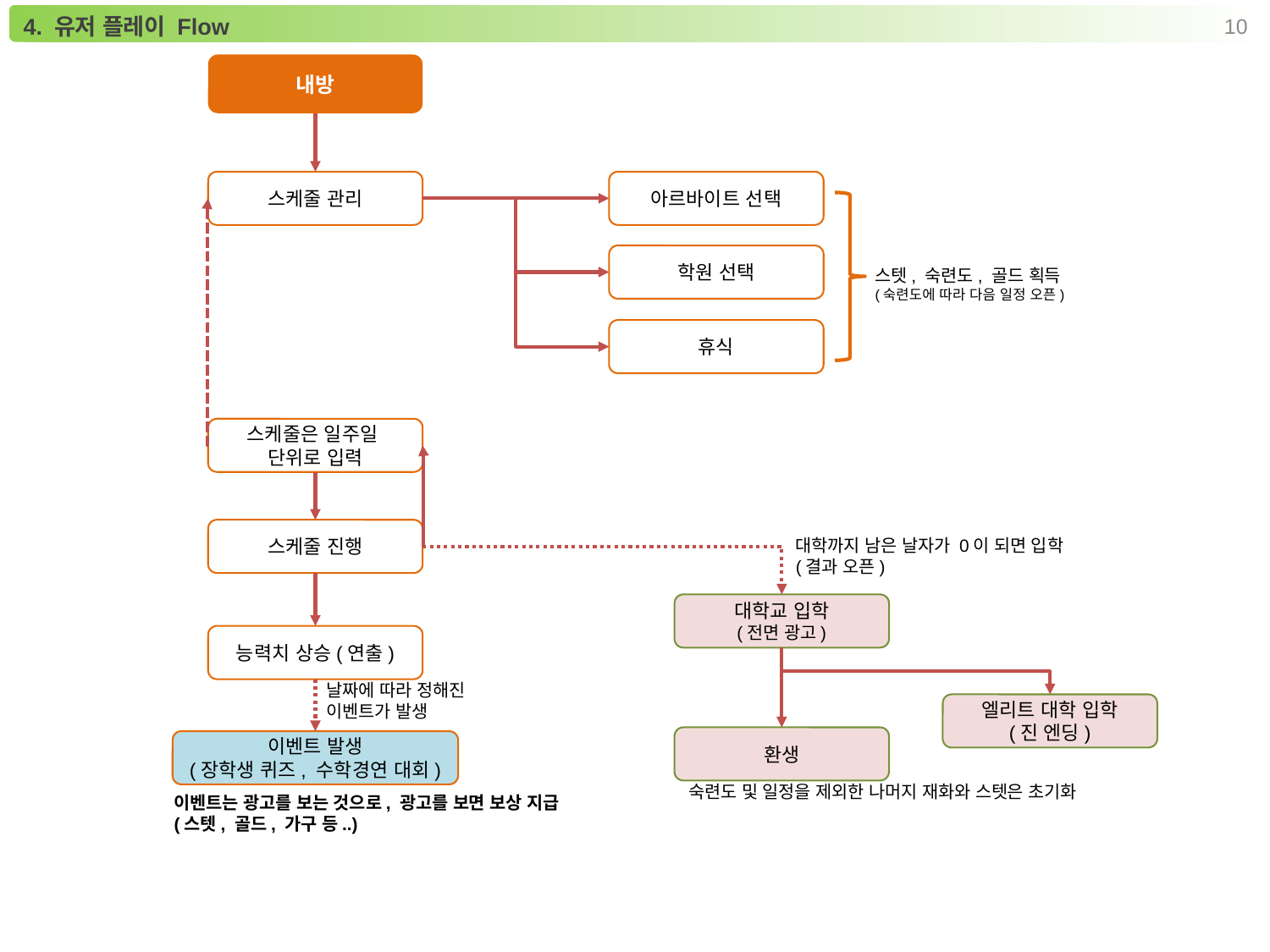

10
4. 유저 플레이 Flow
내방
아르바이트 선택
스케줄 관리

학원 선택
스텟, 숙련도, 골드 획득
(숙련도에 따라 다음 일정 오픈)
휴식
스케줄은 일주일
단위로 입력
스케줄 진행
대학까지 남은 날자가 0이 되면 입학
(결과 오픈)
대학교 입학
(전면 광고)
능력치 상승(연출)
날짜에 따라 정해진 이벤트가 발생
엘리트 대학 입학
(진 엔딩)
환생
이벤트 발생
(장학생 퀴즈, 수학경연 대회)
숙련도 및 일정을 제외한 나머지 재화와 스텟은 초기화
이벤트는 광고를 보는 것으로, 광고를 보면 보상 지급
(스텟, 골드, 가구 등..)